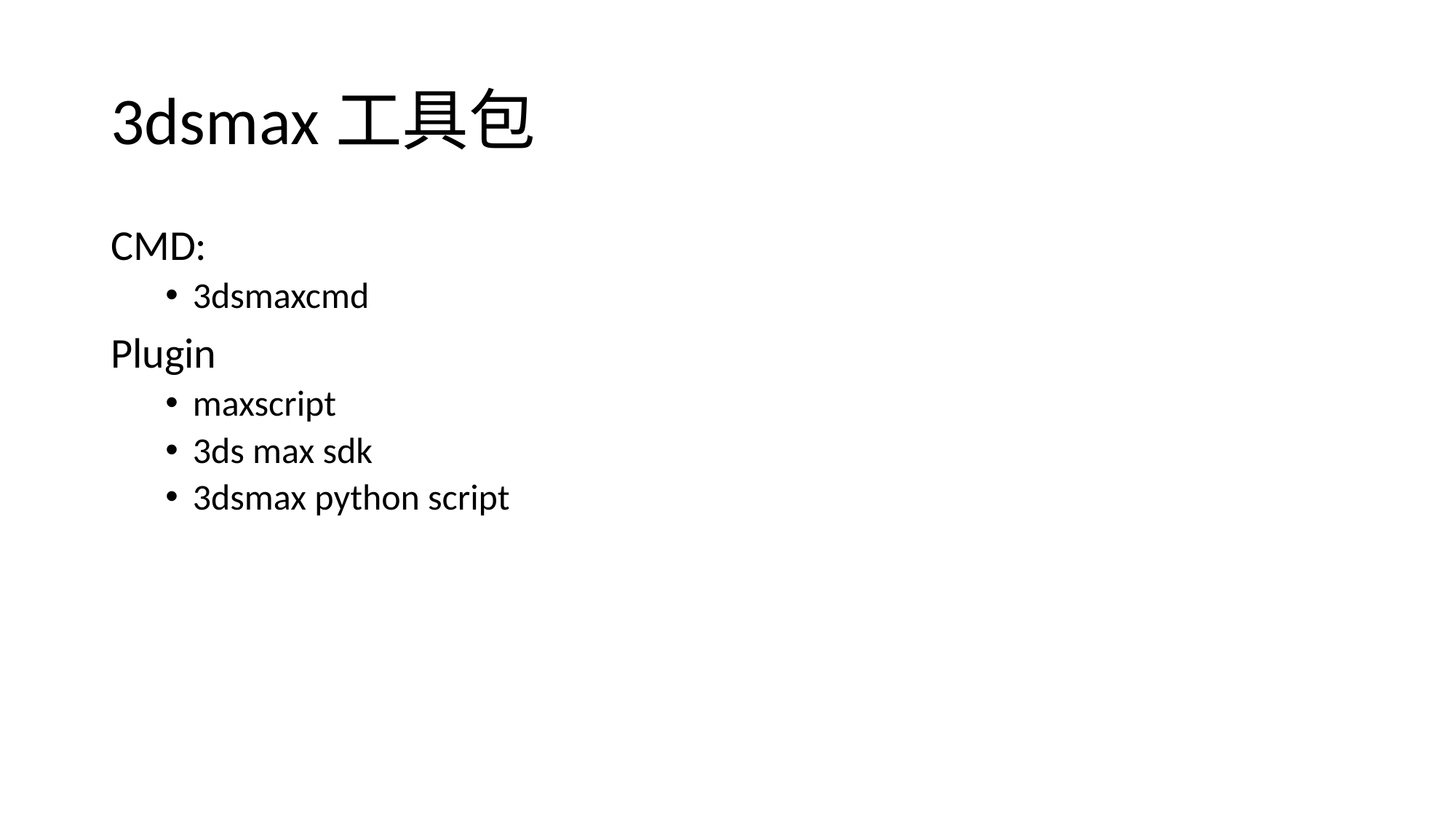

# 3dsmax工具包
CMD:
3dsmaxcmd
Plugin
maxscript
3ds max sdk
3dsmax python script